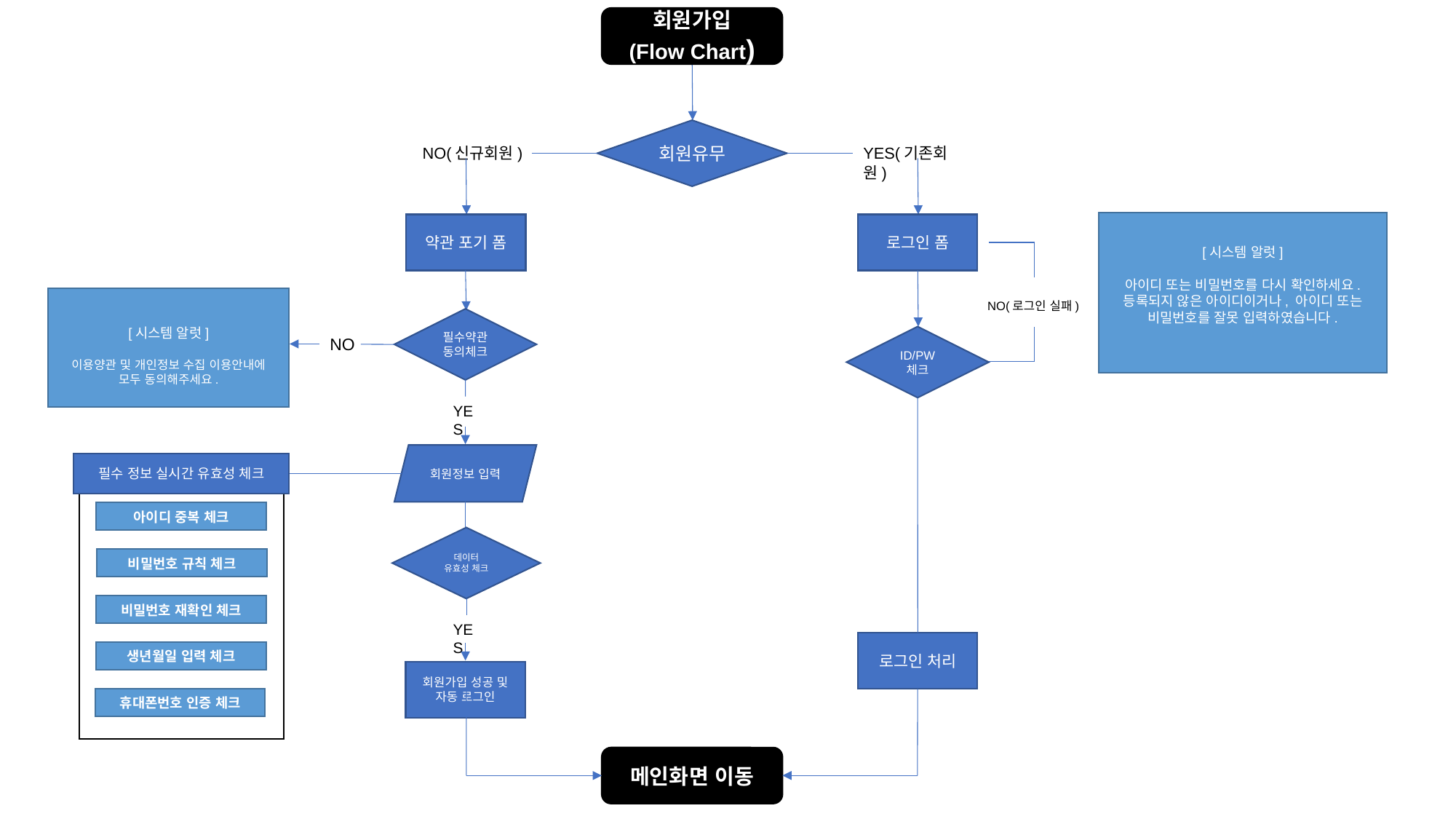

회원가입
(Flow Chart)
회원유무
NO(신규회원)
YES(기존회원)

[시스템 알럿]

아이디 또는 비밀번호를 다시 확인하세요.
등록되지 않은 아이디이거나, 아이디 또는
비밀번호를 잘못 입력하였습니다.

약관 포기 폼
로그인 폼

[시스템 알럿]

이용양관 및 개인정보 수집 이용안내에 모두 동의해주세요.

NO(로그인 실패)
필수약관
동의체크
ID/PW
체크
NO
YES
회원정보 입력
필수 정보 실시간 유효성 체크

아이디 중복 체크
데이터
유효성 체크
비밀번호 규칙 체크
비밀번호 재확인 체크
YES
로그인 처리
생년월일 입력 체크
회원가입 성공 및 자동 로그인
휴대폰번호 인증 체크
메인화면 이동